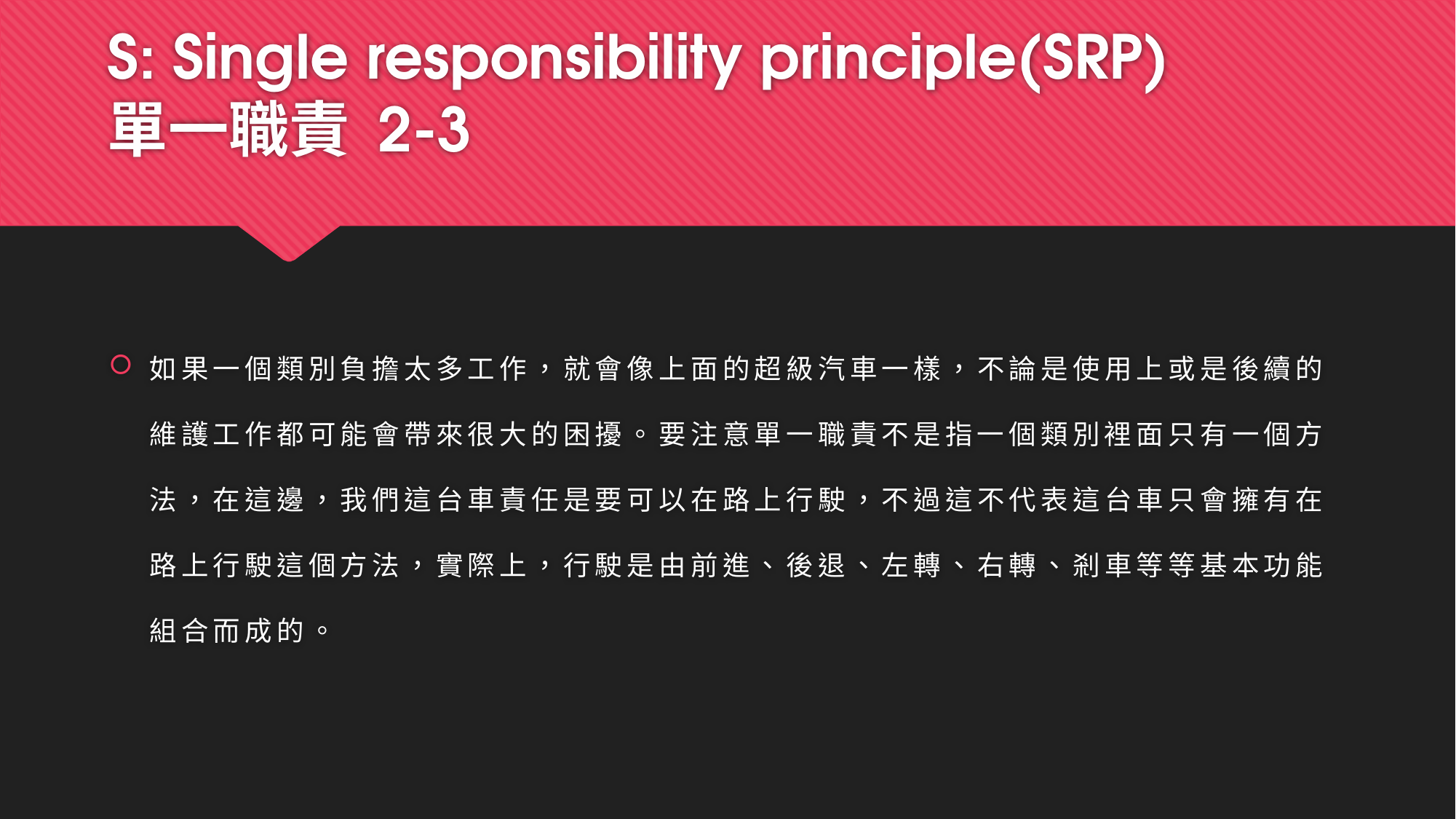

# S: Single responsibility principle(SRP) 單一職責 2-3
如果一個類別負擔太多工作，就會像上面的超級汽車一樣，不論是使用上或是後續的維護工作都可能會帶來很大的困擾。要注意單一職責不是指一個類別裡面只有一個方法，在這邊，我們這台車責任是要可以在路上行駛，不過這不代表這台車只會擁有在路上行駛這個方法，實際上，行駛是由前進、後退、左轉、右轉、剎車等等基本功能組合而成的。